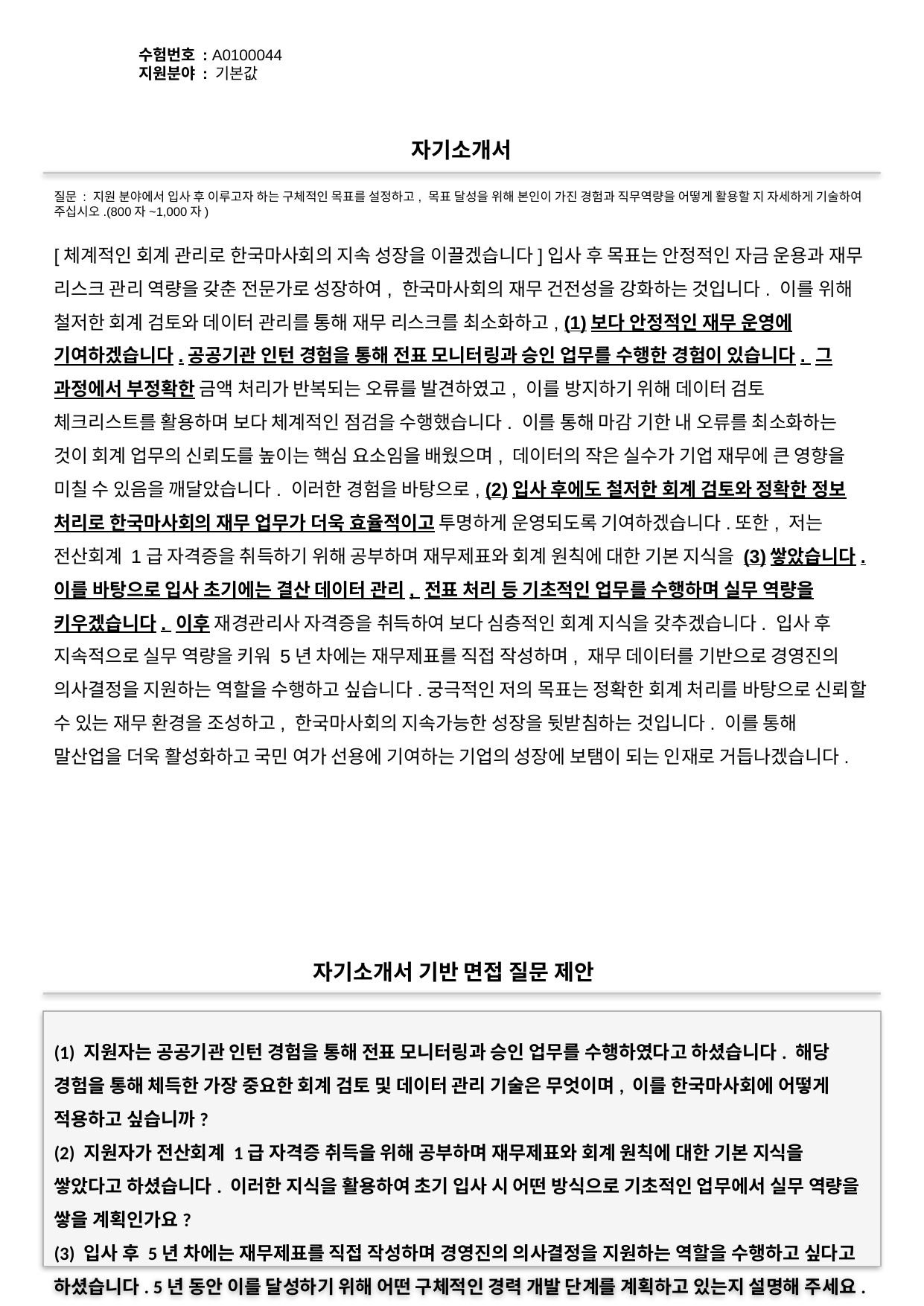

수험번호 : A0100044
지원분야 : 기본값
#

자기소개서

질문 : 지원 분야에서 입사 후 이루고자 하는 구체적인 목표를 설정하고, 목표 달성을 위해 본인이 가진 경험과 직무역량을 어떻게 활용할 지 자세하게 기술하여 주십시오.(800자~1,000자)

[체계적인 회계 관리로 한국마사회의 지속 성장을 이끌겠습니다]입사 후 목표는 안정적인 자금 운용과 재무 리스크 관리 역량을 갖춘 전문가로 성장하여, 한국마사회의 재무 건전성을 강화하는 것입니다. 이를 위해 철저한 회계 검토와 데이터 관리를 통해 재무 리스크를 최소화하고, (1)보다 안정적인 재무 운영에 기여하겠습니다.공공기관 인턴 경험을 통해 전표 모니터링과 승인 업무를 수행한 경험이 있습니다. 그 과정에서 부정확한 금액 처리가 반복되는 오류를 발견하였고, 이를 방지하기 위해 데이터 검토 체크리스트를 활용하며 보다 체계적인 점검을 수행했습니다. 이를 통해 마감 기한 내 오류를 최소화하는 것이 회계 업무의 신뢰도를 높이는 핵심 요소임을 배웠으며, 데이터의 작은 실수가 기업 재무에 큰 영향을 미칠 수 있음을 깨달았습니다. 이러한 경험을 바탕으로, (2)입사 후에도 철저한 회계 검토와 정확한 정보 처리로 한국마사회의 재무 업무가 더욱 효율적이고 투명하게 운영되도록 기여하겠습니다.또한, 저는 전산회계 1급 자격증을 취득하기 위해 공부하며 재무제표와 회계 원칙에 대한 기본 지식을 (3)쌓았습니다. 이를 바탕으로 입사 초기에는 결산 데이터 관리, 전표 처리 등 기초적인 업무를 수행하며 실무 역량을 키우겠습니다. 이후 재경관리사 자격증을 취득하여 보다 심층적인 회계 지식을 갖추겠습니다. 입사 후 지속적으로 실무 역량을 키워 5년 차에는 재무제표를 직접 작성하며, 재무 데이터를 기반으로 경영진의 의사결정을 지원하는 역할을 수행하고 싶습니다.궁극적인 저의 목표는 정확한 회계 처리를 바탕으로 신뢰할 수 있는 재무 환경을 조성하고, 한국마사회의 지속가능한 성장을 뒷받침하는 것입니다. 이를 통해 말산업을 더욱 활성화하고 국민 여가 선용에 기여하는 기업의 성장에 보탬이 되는 인재로 거듭나겠습니다.

자기소개서 기반 면접 질문 제안

(1) 지원자는 공공기관 인턴 경험을 통해 전표 모니터링과 승인 업무를 수행하였다고 하셨습니다. 해당 경험을 통해 체득한 가장 중요한 회계 검토 및 데이터 관리 기술은 무엇이며, 이를 한국마사회에 어떻게 적용하고 싶습니까?
(2) 지원자가 전산회계 1급 자격증 취득을 위해 공부하며 재무제표와 회계 원칙에 대한 기본 지식을 쌓았다고 하셨습니다. 이러한 지식을 활용하여 초기 입사 시 어떤 방식으로 기초적인 업무에서 실무 역량을 쌓을 계획인가요?
(3) 입사 후 5년 차에는 재무제표를 직접 작성하며 경영진의 의사결정을 지원하는 역할을 수행하고 싶다고 하셨습니다. 5년 동안 이를 달성하기 위해 어떤 구체적인 경력 개발 단계를 계획하고 있는지 설명해 주세요.